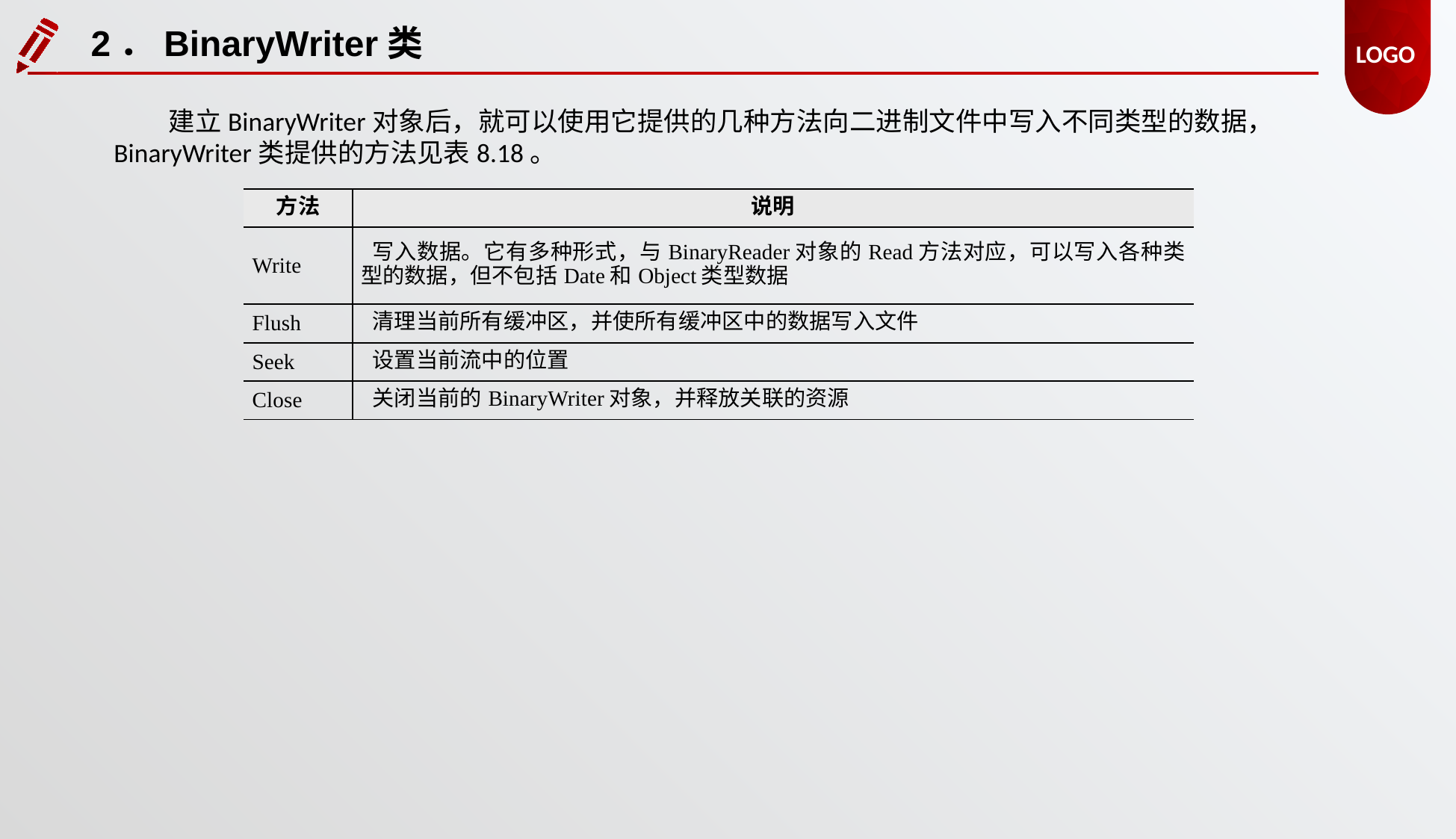

2．BinaryWriter类
建立BinaryWriter对象后，就可以使用它提供的几种方法向二进制文件中写入不同类型的数据，BinaryWriter类提供的方法见表8.18。
| 方法 | 说明 |
| --- | --- |
| Write | 写入数据。它有多种形式，与BinaryReader对象的Read方法对应，可以写入各种类型的数据，但不包括Date和Object类型数据 |
| Flush | 清理当前所有缓冲区，并使所有缓冲区中的数据写入文件 |
| Seek | 设置当前流中的位置 |
| Close | 关闭当前的BinaryWriter对象，并释放关联的资源 |